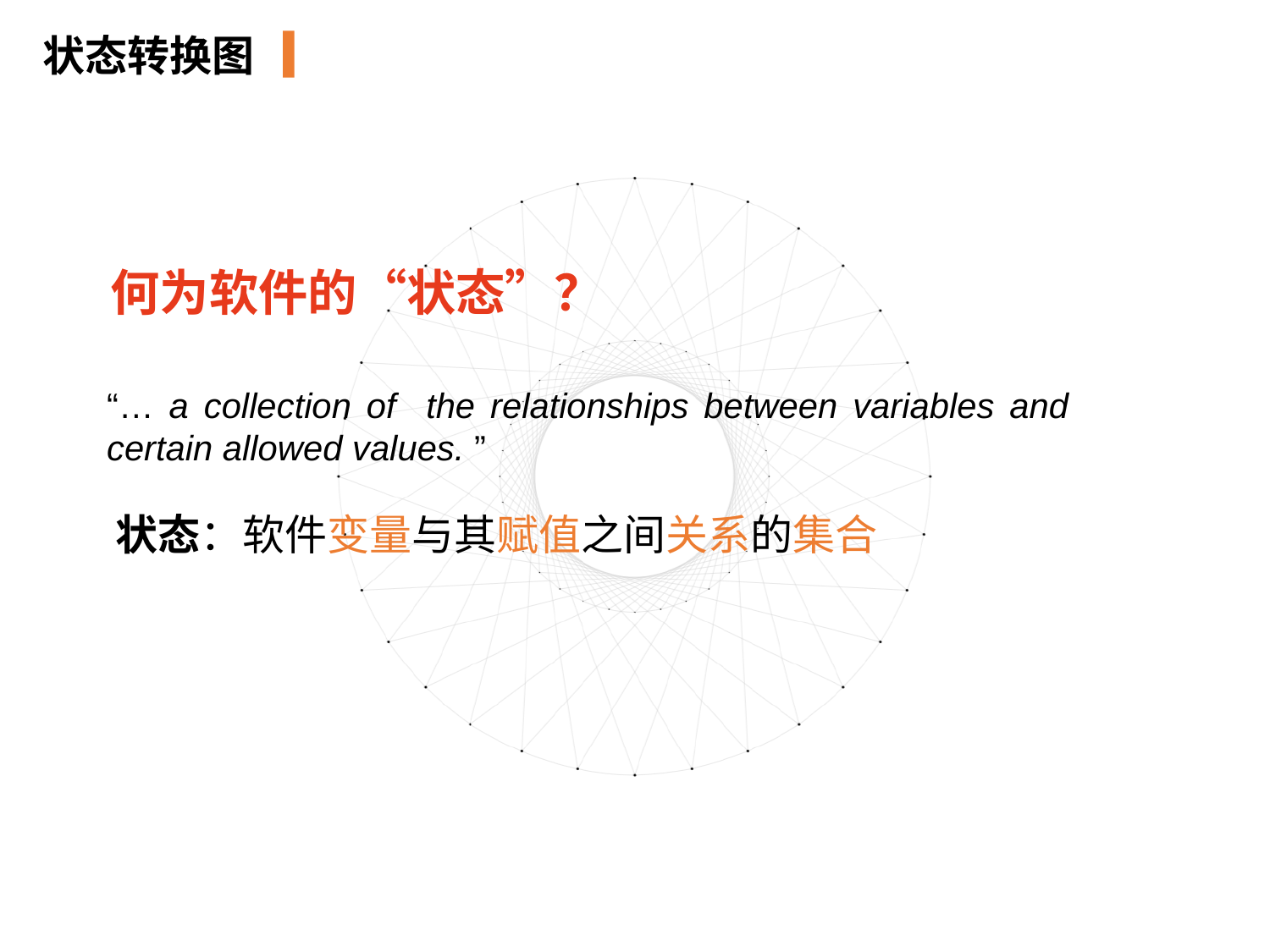

状态转换图

何为软件的“状态”？
“… a collection of  the relationships between variables and certain allowed values. ”
状态：软件变量与其赋值之间关系的集合